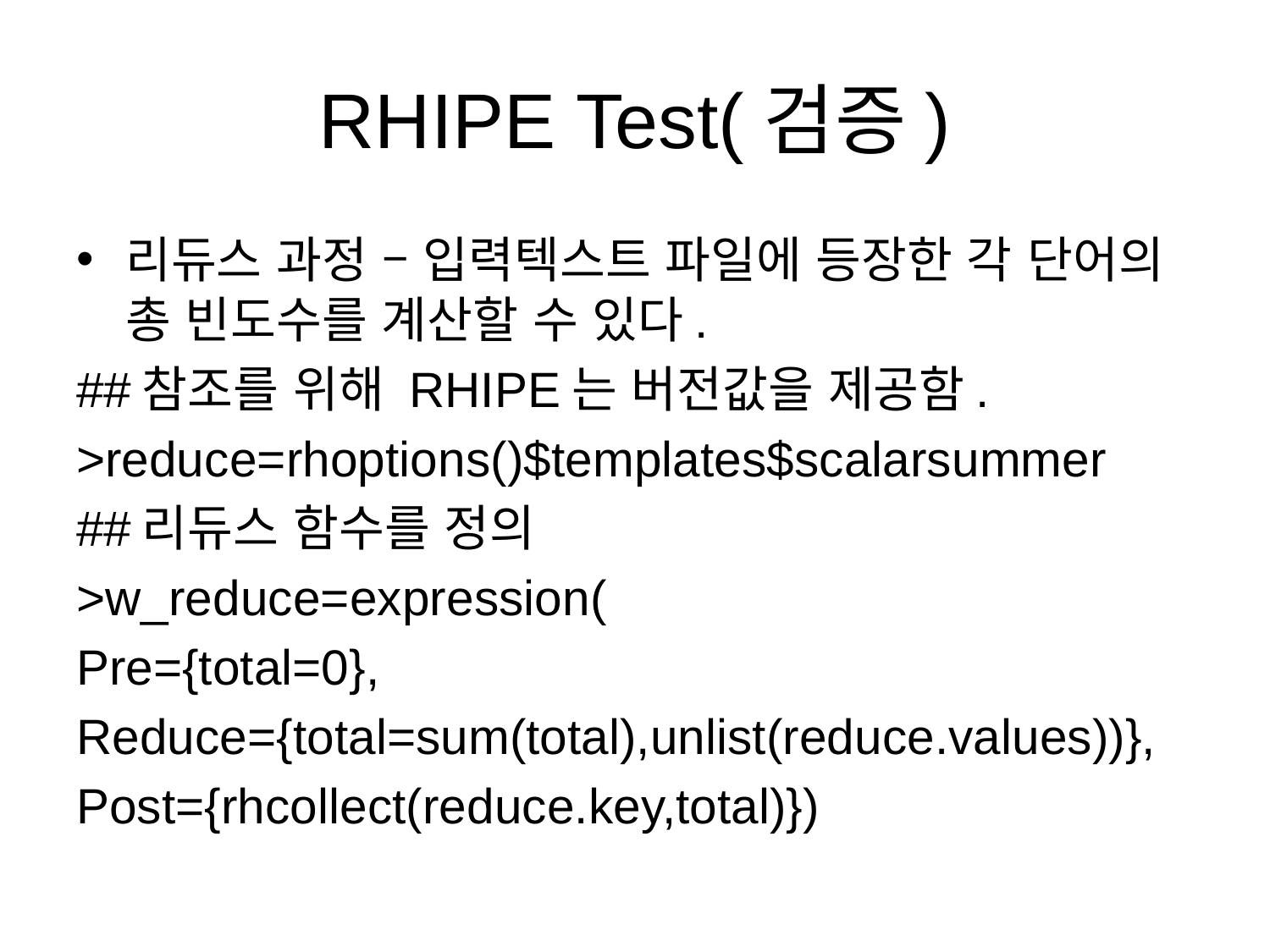

# RHIPE Test(검증)
리듀스 과정 – 입력텍스트 파일에 등장한 각 단어의 총 빈도수를 계산할 수 있다.
##참조를 위해 RHIPE는 버전값을 제공함.
>reduce=rhoptions()$templates$scalarsummer
##리듀스 함수를 정의
>w_reduce=expression(
Pre={total=0},
Reduce={total=sum(total),unlist(reduce.values))},
Post={rhcollect(reduce.key,total)})